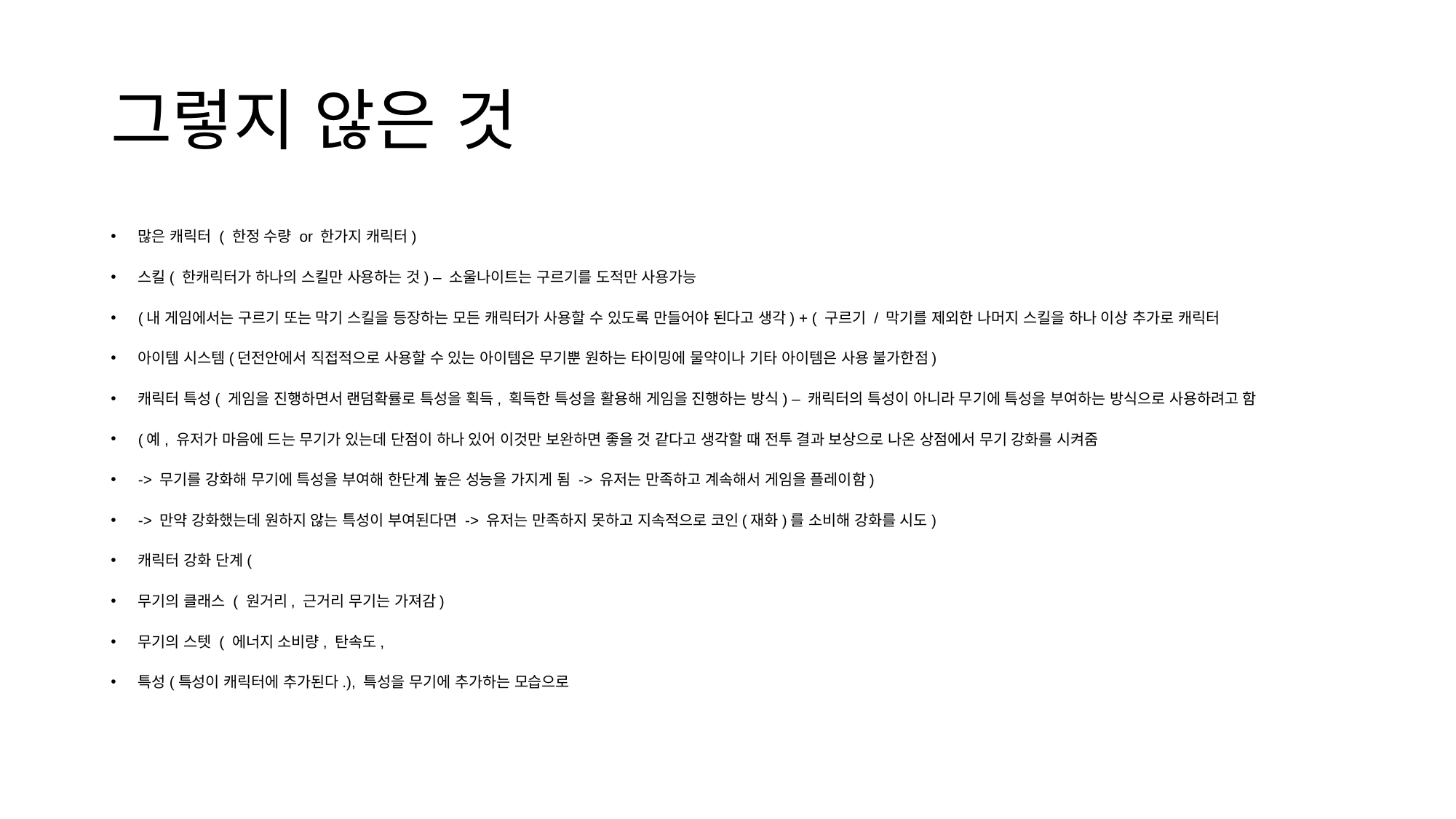

# 그렇지 않은 것
많은 캐릭터 ( 한정 수량 or 한가지 캐릭터)
스킬( 한캐릭터가 하나의 스킬만 사용하는 것) – 소울나이트는 구르기를 도적만 사용가능
(내 게임에서는 구르기 또는 막기 스킬을 등장하는 모든 캐릭터가 사용할 수 있도록 만들어야 된다고 생각) + ( 구르기 / 막기를 제외한 나머지 스킬을 하나 이상 추가로 캐릭터
아이템 시스템(던전안에서 직접적으로 사용할 수 있는 아이템은 무기뿐 원하는 타이밍에 물약이나 기타 아이템은 사용 불가한점)
캐릭터 특성( 게임을 진행하면서 랜덤확률로 특성을 획득, 획득한 특성을 활용해 게임을 진행하는 방식) – 캐릭터의 특성이 아니라 무기에 특성을 부여하는 방식으로 사용하려고 함
(예, 유저가 마음에 드는 무기가 있는데 단점이 하나 있어 이것만 보완하면 좋을 것 같다고 생각할 때 전투 결과 보상으로 나온 상점에서 무기 강화를 시켜줌
-> 무기를 강화해 무기에 특성을 부여해 한단계 높은 성능을 가지게 됨 -> 유저는 만족하고 계속해서 게임을 플레이함)
-> 만약 강화했는데 원하지 않는 특성이 부여된다면 -> 유저는 만족하지 못하고 지속적으로 코인(재화)를 소비해 강화를 시도)
캐릭터 강화 단계(
무기의 클래스 ( 원거리, 근거리 무기는 가져감)
무기의 스텟 ( 에너지 소비량, 탄속도,
특성(특성이 캐릭터에 추가된다.), 특성을 무기에 추가하는 모습으로